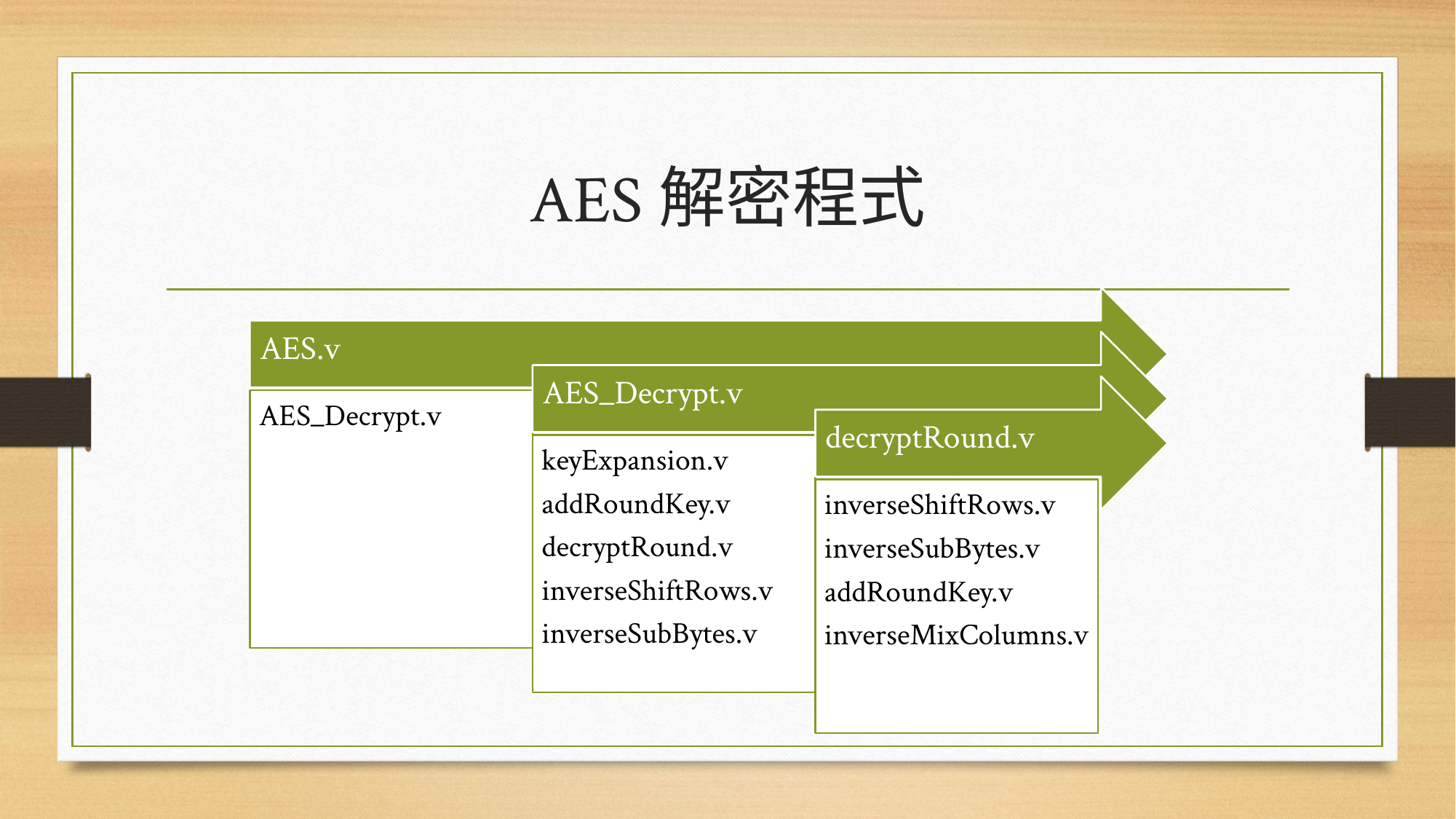

# AES解密程式
AES.v
AES_Decrypt.v
AES_Decrypt.v
keyExpansion.v
addRoundKey.v
decryptRound.v
inverseShiftRows.v
inverseSubBytes.v
decryptRound.v
inverseShiftRows.v
inverseSubBytes.v
addRoundKey.v
inverseMixColumns.v